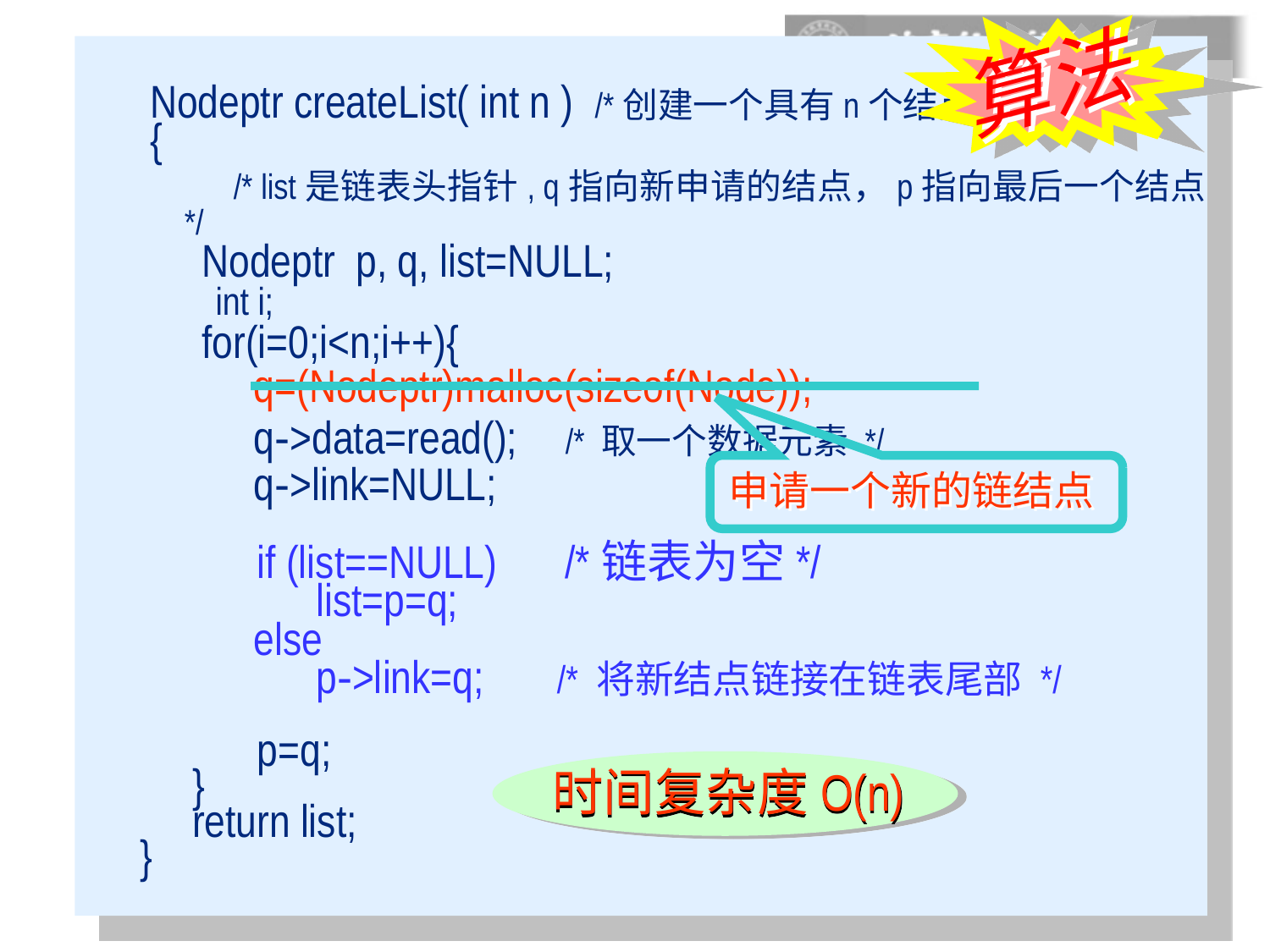

算法

Nodeptr createList( int n )  /*创建一个具有n个结点的链表 */
{
   /* list是链表头指针, q指向新申请的结点，p指向最后一个结点*/
     Nodeptr  p, q, list=NULL;
　  int i;
     for(i=0;i<n;i++){
          q=(Nodeptr)malloc(sizeof(Node));
          q->data=read();     	/* 取一个数据元素 */
          q->link=NULL;

	       if (list==NULL) 	/*链表为空*/
                list=p=q;
          else
                p->link=q;       /* 将新结点链接在链表尾部 */

	       p=q;
             }
             return list;
        }

申请一个新的链结点

时间复杂度O(n)